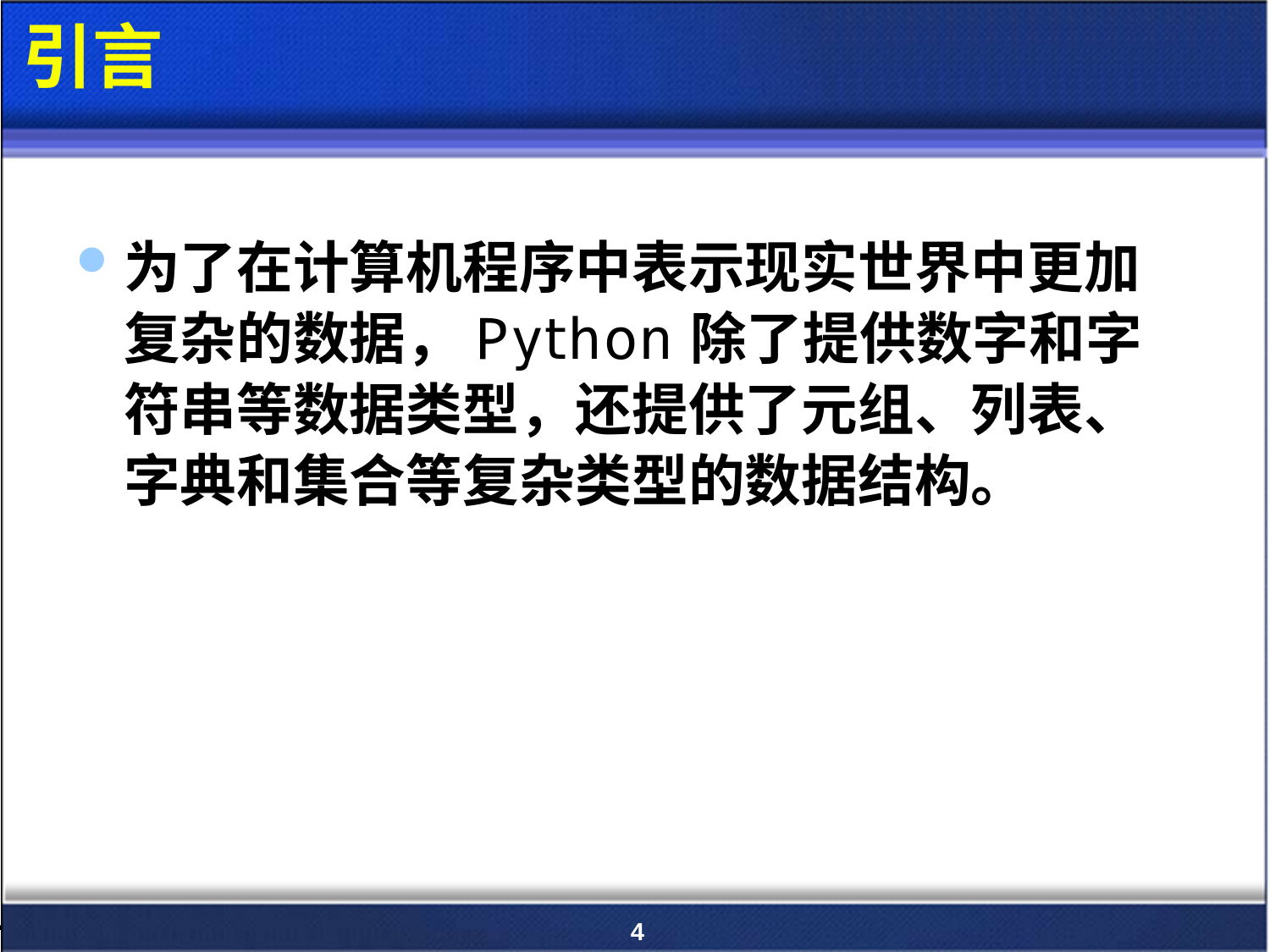

# 引言
为了在计算机程序中表示现实世界中更加复杂的数据，Python除了提供数字和字符串等数据类型，还提供了元组、列表、字典和集合等复杂类型的数据结构。
4